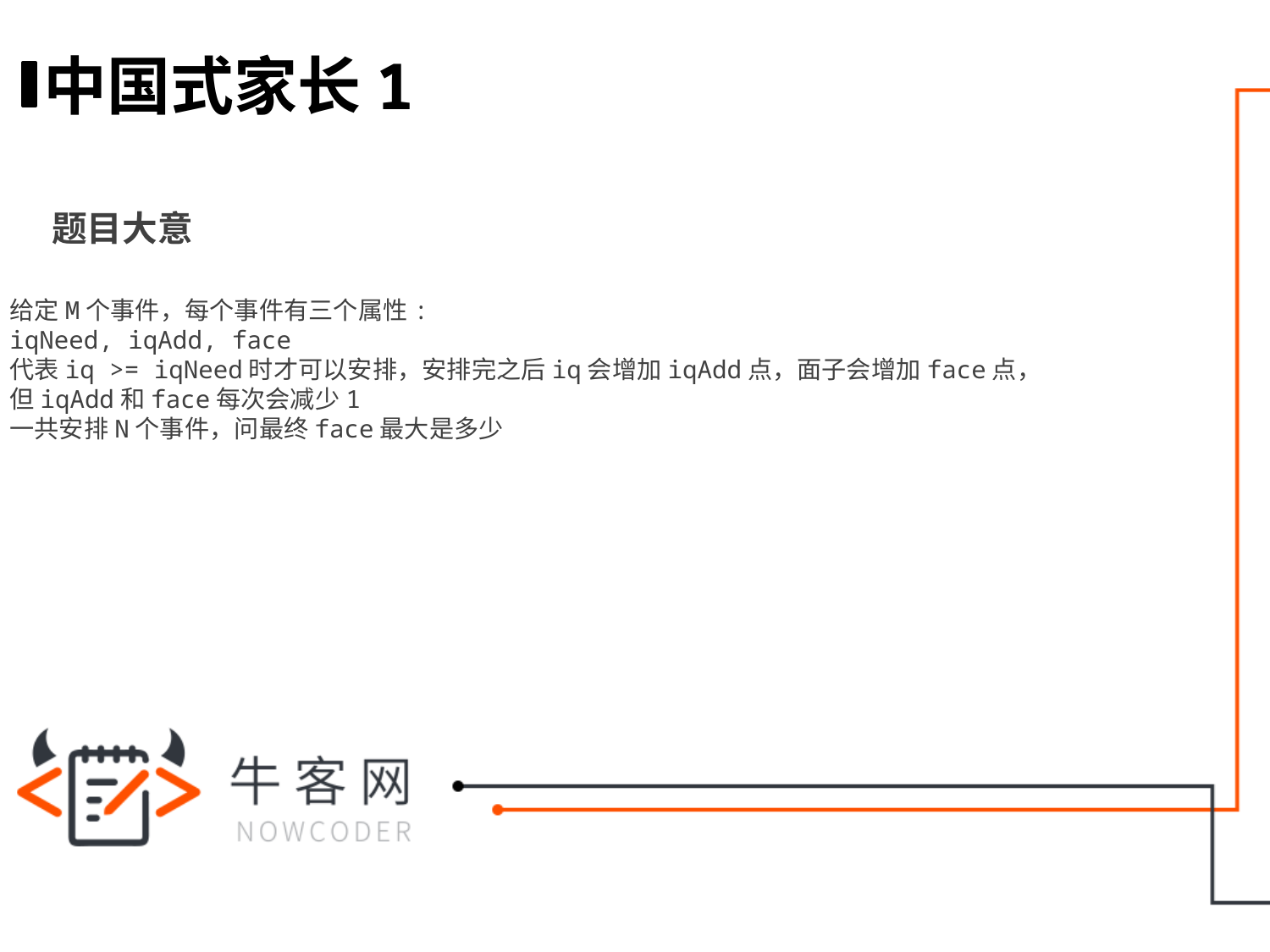

中国式家长1

题目大意
给定M个事件，每个事件有三个属性:
iqNeed, iqAdd, face
代表iq >= iqNeed时才可以安排，安排完之后iq会增加iqAdd点，面子会增加face点，
但iqAdd和face每次会减少1
一共安排N个事件，问最终face最大是多少